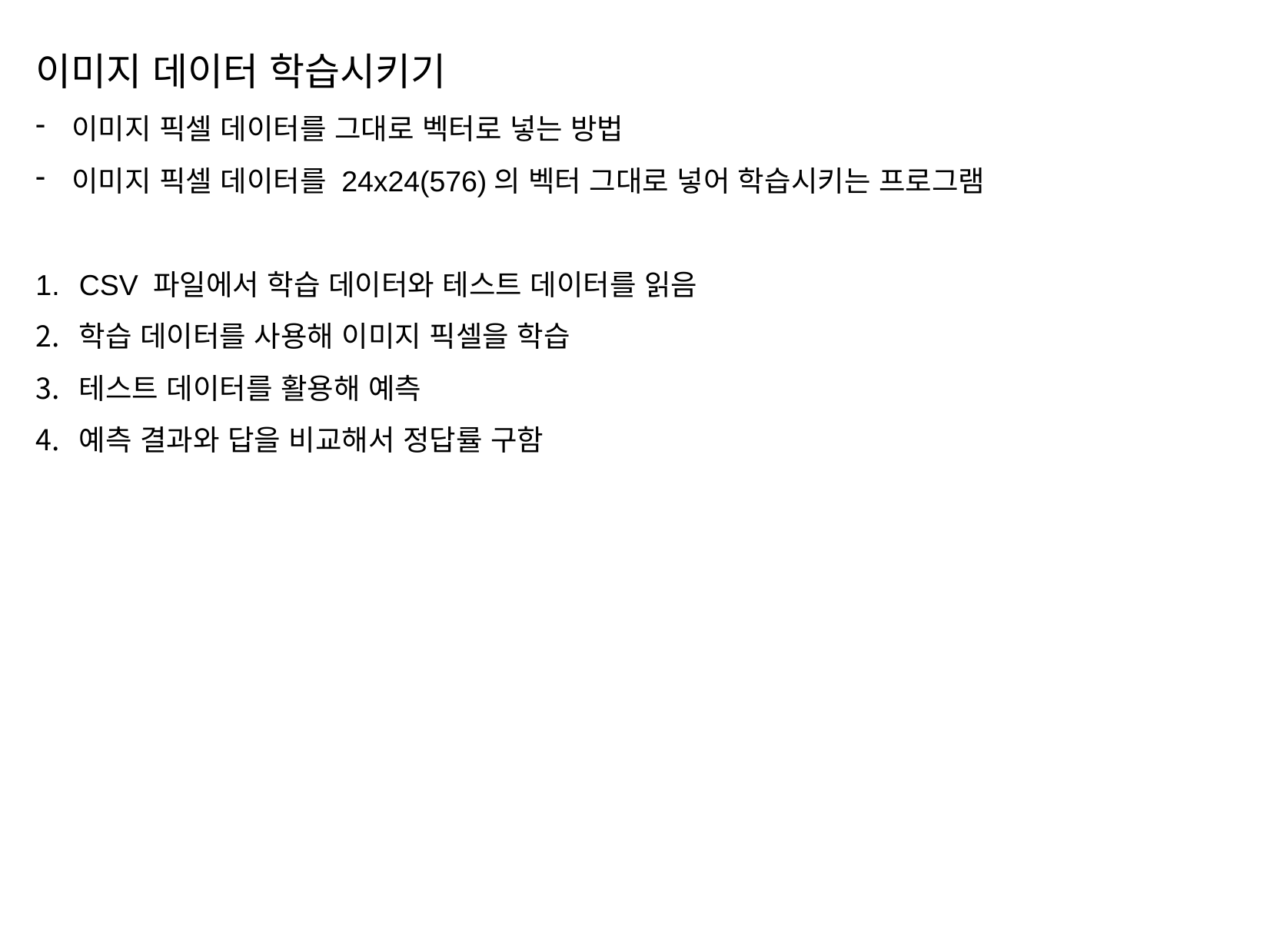

이미지 데이터 학습시키기
이미지 픽셀 데이터를 그대로 벡터로 넣는 방법
이미지 픽셀 데이터를 24x24(576)의 벡터 그대로 넣어 학습시키는 프로그램

CSV 파일에서 학습 데이터와 테스트 데이터를 읽음
학습 데이터를 사용해 이미지 픽셀을 학습
테스트 데이터를 활용해 예측
예측 결과와 답을 비교해서 정답률 구함